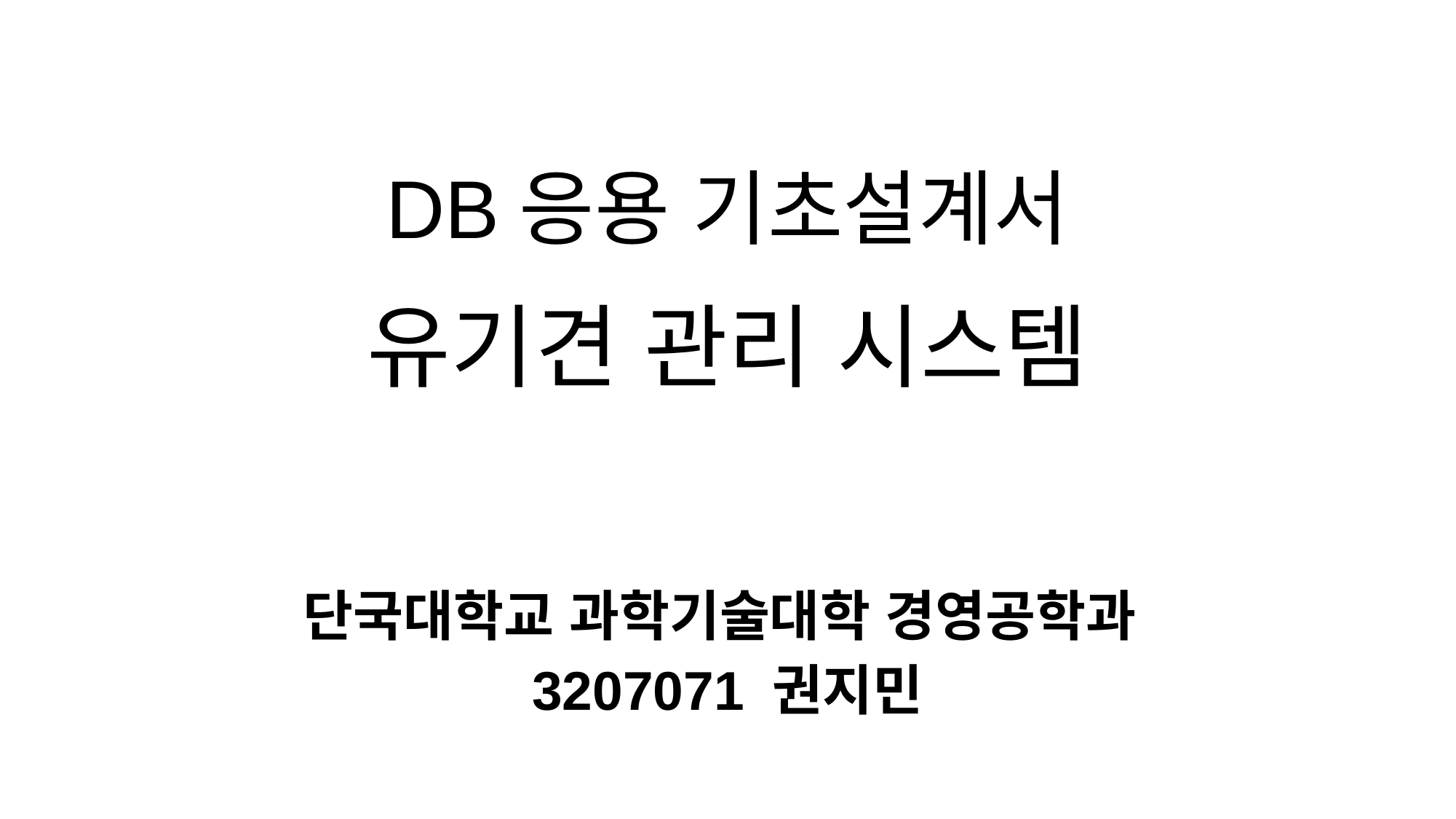

# DB응용 기초설계서 유기견 관리 시스템
단국대학교 과학기술대학 경영공학과
3207071 권지민